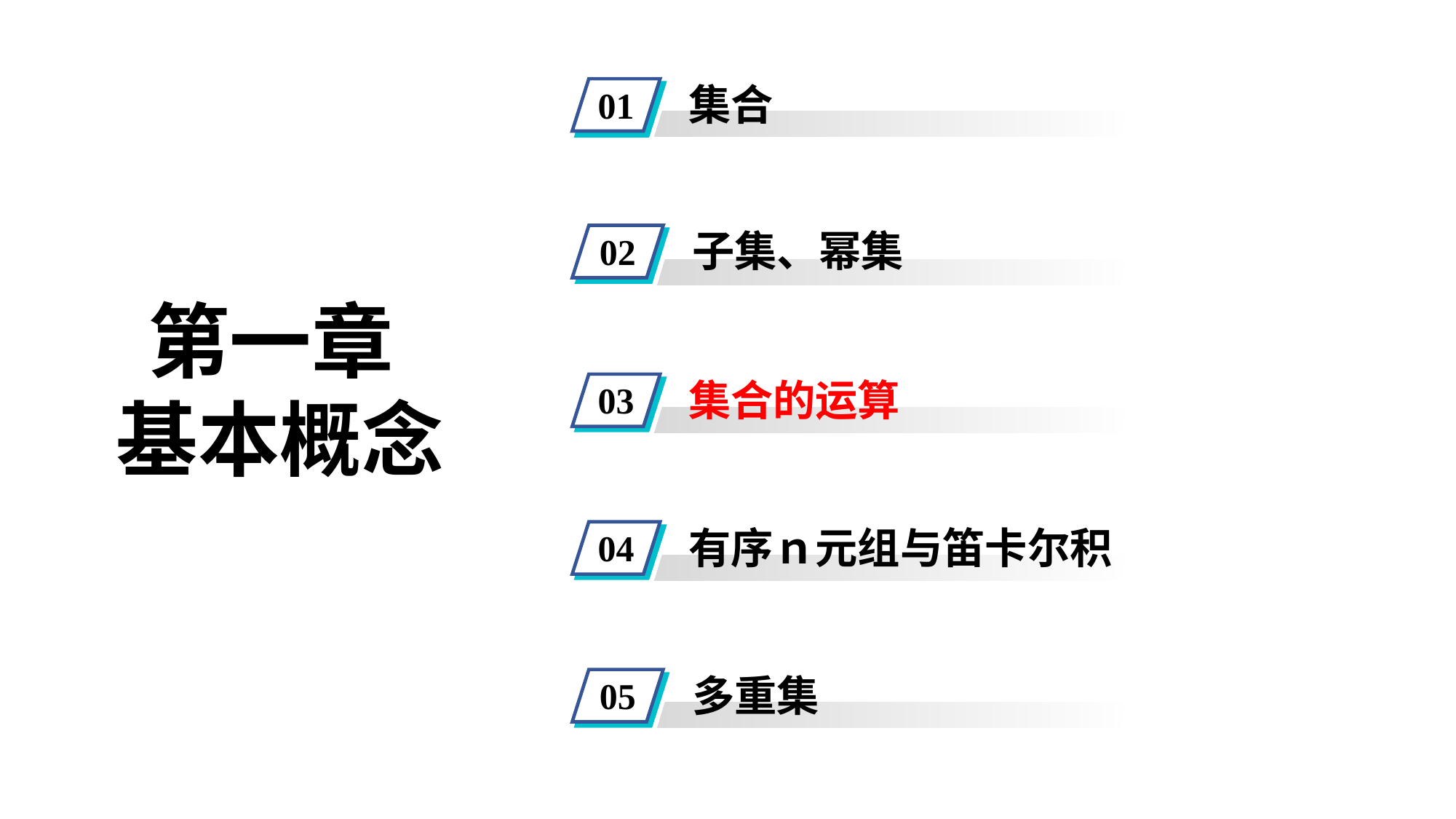

集合
01

子集、幂集
02

第一章
基本概念
集合的运算
03

有序ｎ元组与笛卡尔积
04

多重集
05